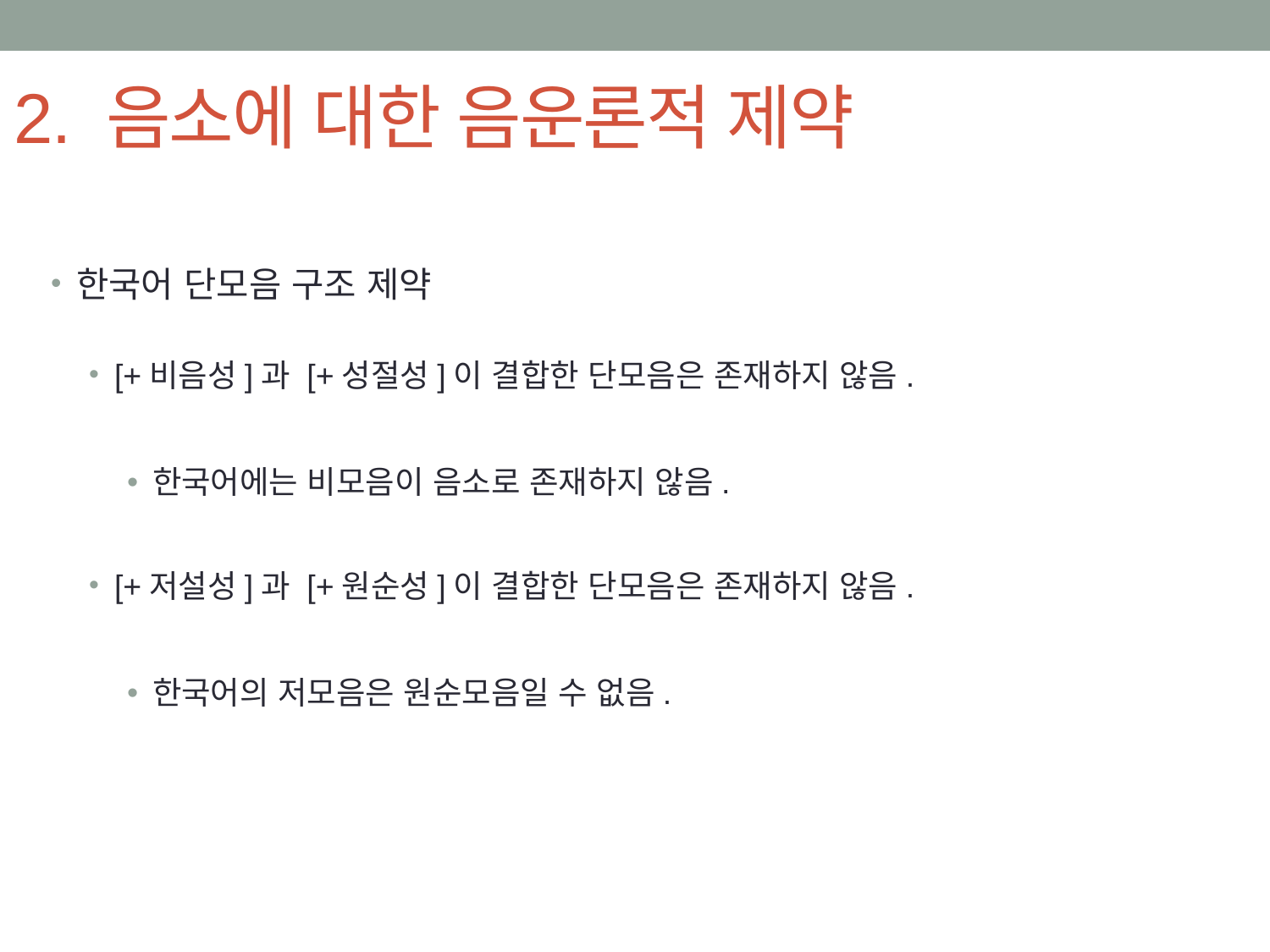

# 2. 음소에 대한 음운론적 제약

한국어 단모음 구조 제약

[+비음성]과 [+성절성]이 결합한 단모음은 존재하지 않음.

한국어에는 비모음이 음소로 존재하지 않음.

[+저설성]과 [+원순성]이 결합한 단모음은 존재하지 않음.

한국어의 저모음은 원순모음일 수 없음.